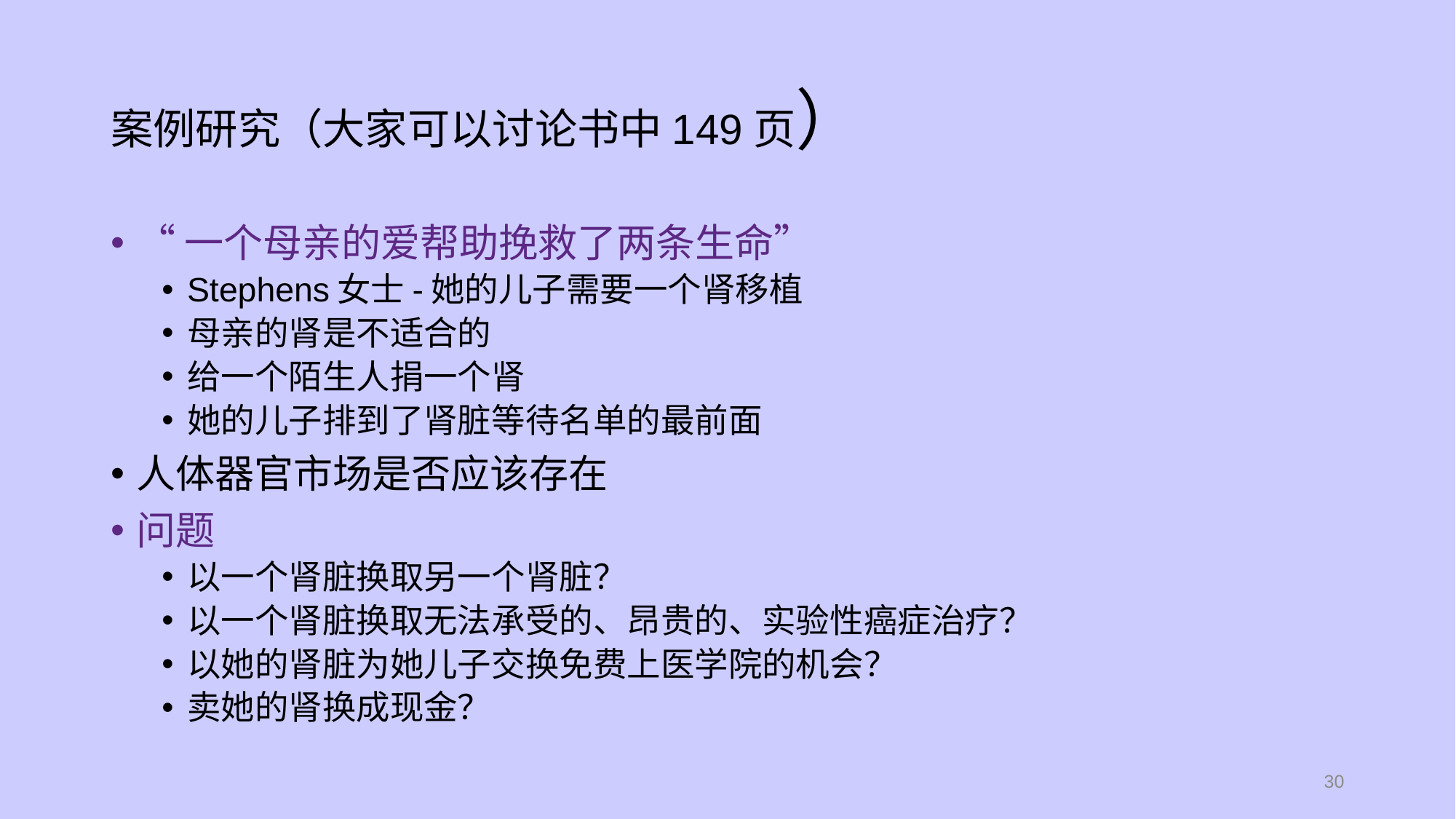

# 案例研究（大家可以讨论书中149页）
“一个母亲的爱帮助挽救了两条生命”
Stephens女士-她的儿子需要一个肾移植
母亲的肾是不适合的
给一个陌生人捐一个肾
她的儿子排到了肾脏等待名单的最前面
人体器官市场是否应该存在
问题
以一个肾脏换取另一个肾脏？
以一个肾脏换取无法承受的、昂贵的、实验性癌症治疗？
以她的肾脏为她儿子交换免费上医学院的机会？
卖她的肾换成现金？

30